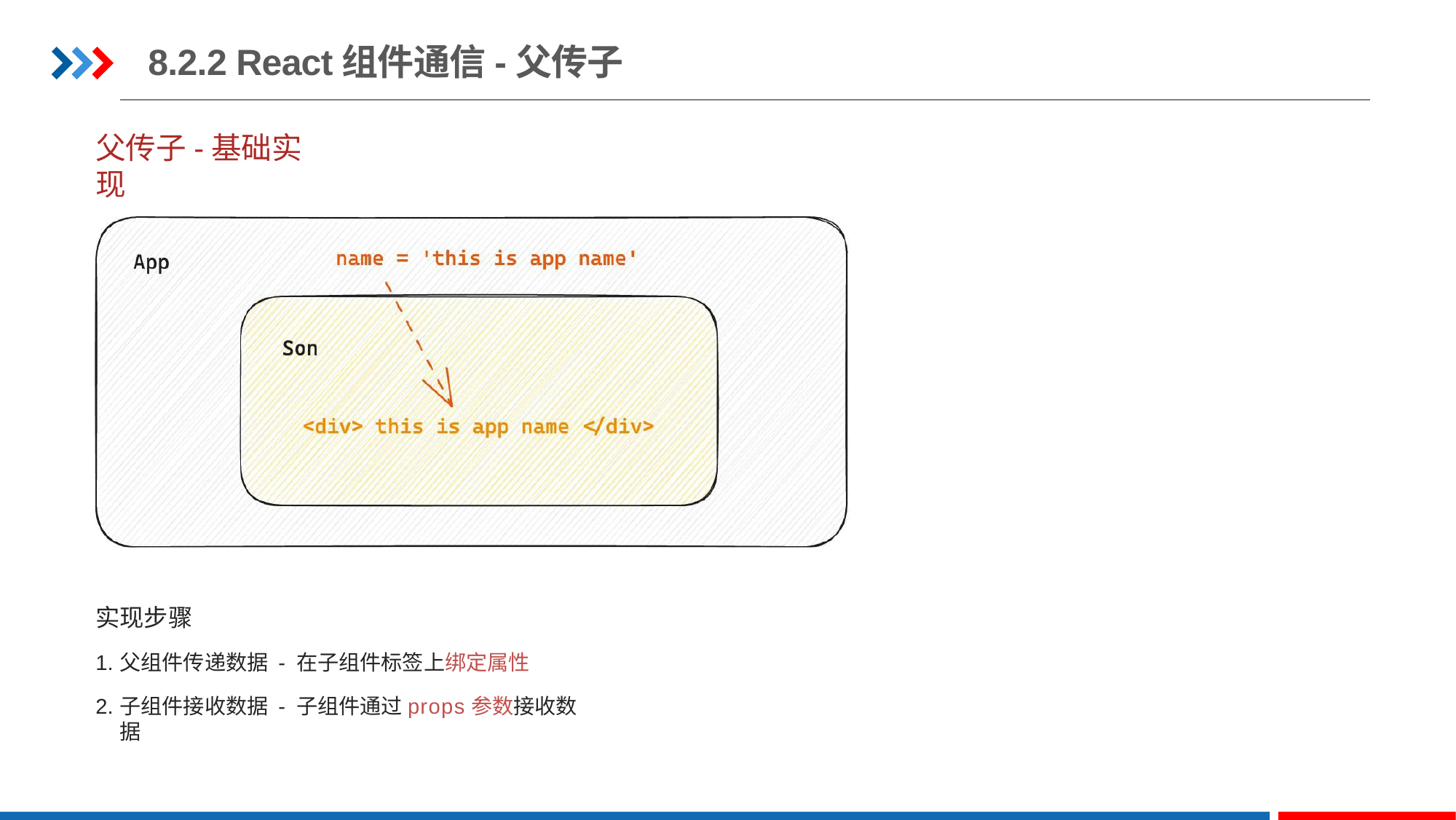

8.2.2 React组件通信-父传子
父传子-基础实现

实现步骤
父组件传递数据 - 在子组件标签上绑定属性
子组件接收数据 - 子组件通过props参数接收数据